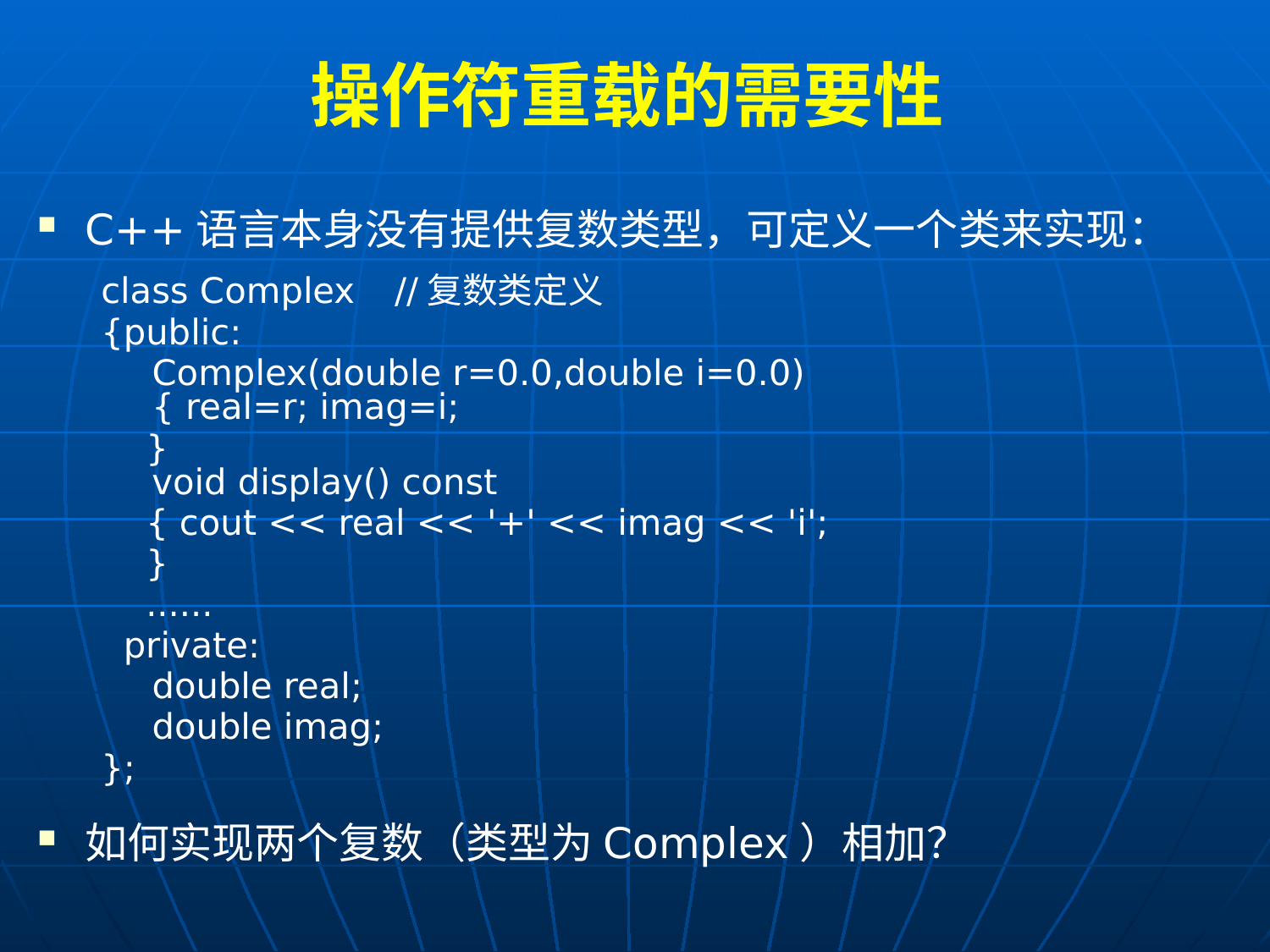

# 操作符重载的需要性
C++语言本身没有提供复数类型，可定义一个类来实现：
class Complex	//复数类定义
{public:
	 Complex(double r=0.0,double i=0.0)
 { real=r; imag=i;
    }
 void display() const
    { cout << real << '+' << imag << 'i';
    }
    ......
  private:
	 double real;
	 double imag;
};
如何实现两个复数（类型为Complex）相加？